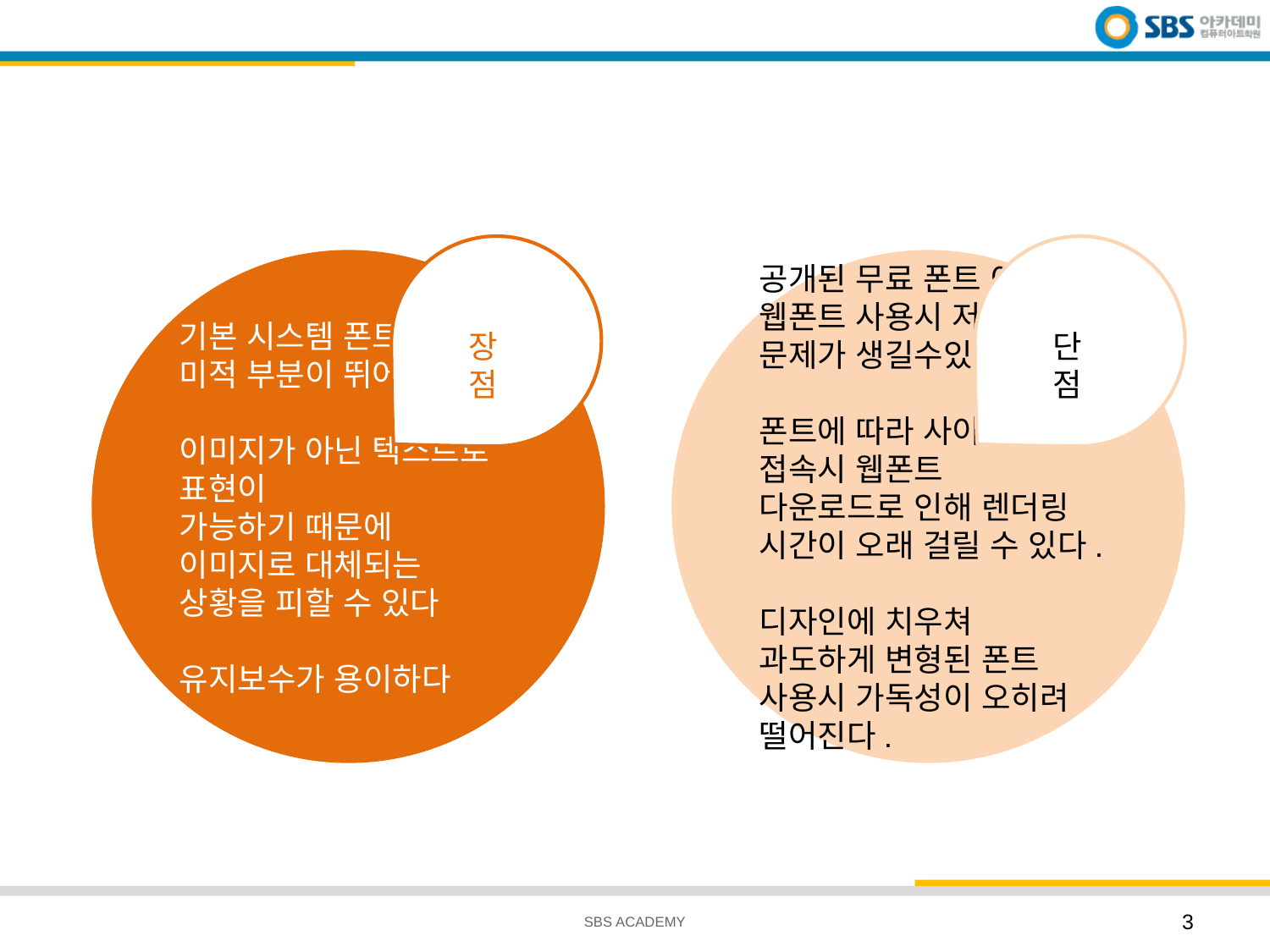

장점
공개된 무료 폰트 이외의
웹폰트 사용시 저작권에
문제가 생길수있다.

폰트에 따라 사이트에 접속시 웹폰트 다운로드로 인해 렌더링 시간이 오래 걸릴 수 있다.

디자인에 치우쳐 과도하게 변형된 폰트
사용시 가독성이 오히려 떨어진다.

기본 시스템 폰트 보다
미적 부분이 뛰어나다

이미지가 아닌 텍스트로 표현이
가능하기 때문에 이미지로 대체되는 상황을 피할 수 있다

유지보수가 용이하다

장점
단점
SBS ACADEMY
3